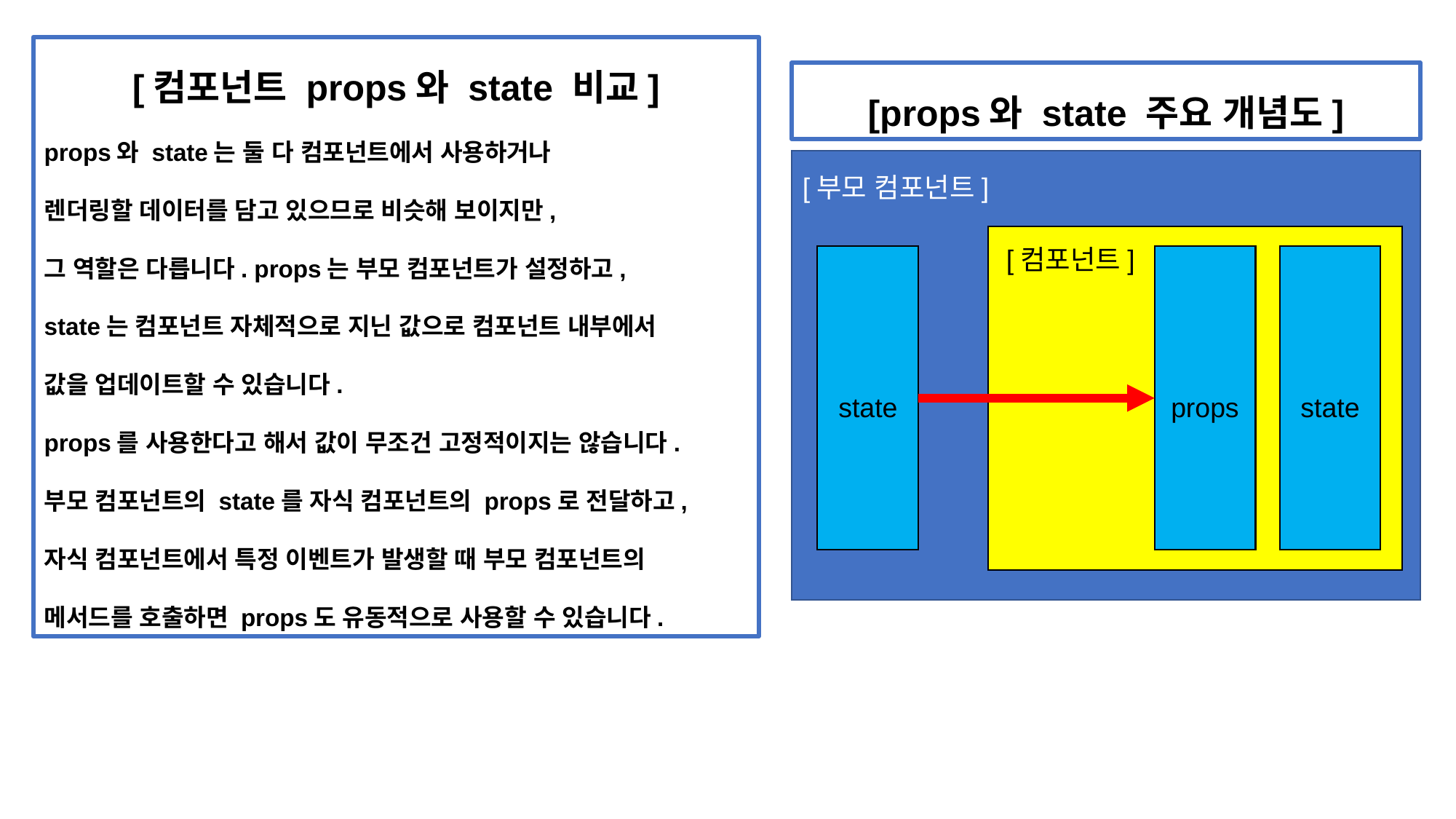

[컴포넌트 props와 state 비교]
props와 state는 둘 다 컴포넌트에서 사용하거나
렌더링할 데이터를 담고 있으므로 비슷해 보이지만,
그 역할은 다릅니다. props는 부모 컴포넌트가 설정하고,
state는 컴포넌트 자체적으로 지닌 값으로 컴포넌트 내부에서
값을 업데이트할 수 있습니다.
props를 사용한다고 해서 값이 무조건 고정적이지는 않습니다.
부모 컴포넌트의 state를 자식 컴포넌트의 props로 전달하고,
자식 컴포넌트에서 특정 이벤트가 발생할 때 부모 컴포넌트의
메서드를 호출하면 props도 유동적으로 사용할 수 있습니다.
[props와 state 주요 개념도]
[부모 컴포넌트]

 [컴포넌트]

state
props
state